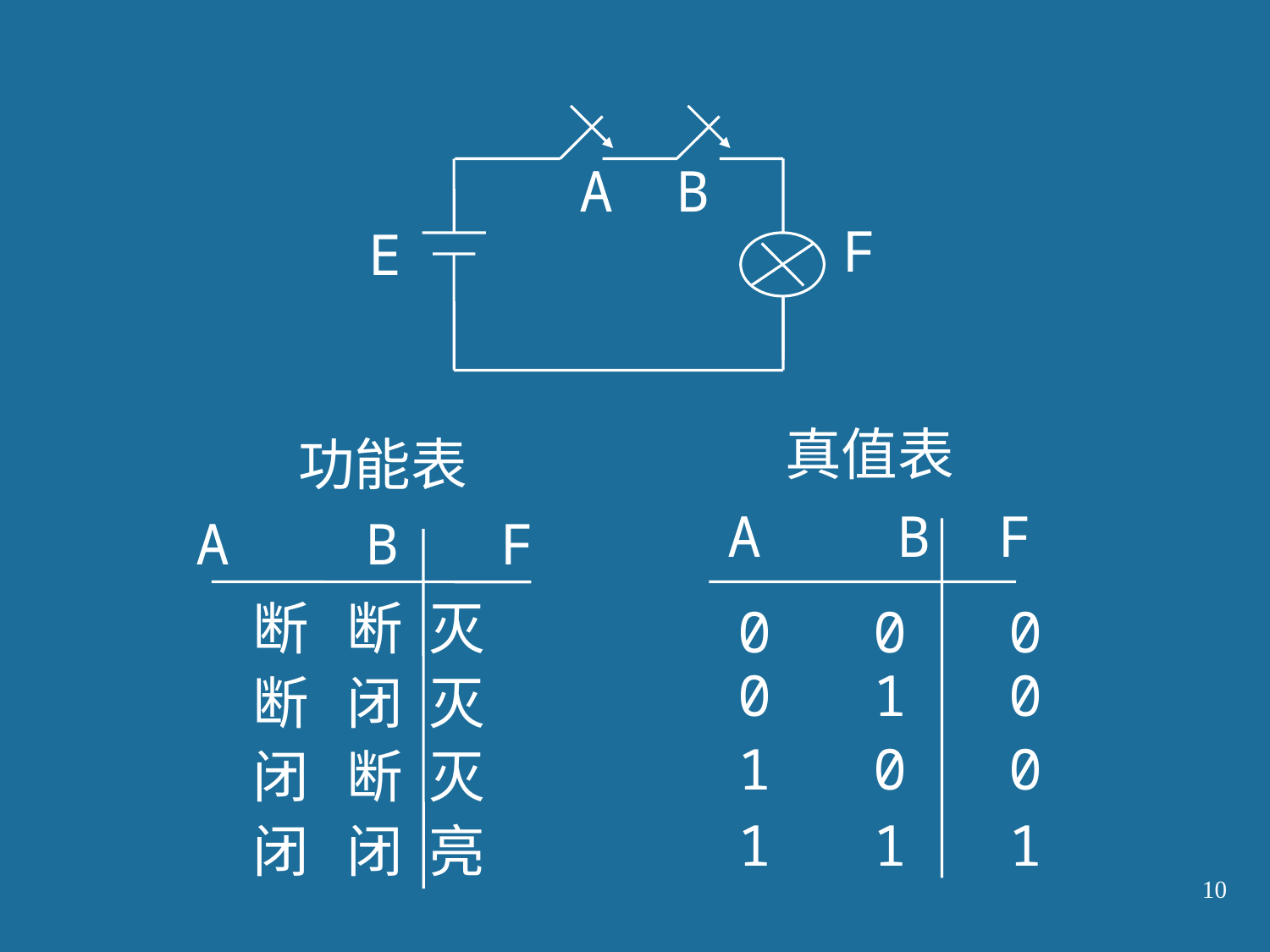

A
B

F
E

真值表
 A    B  F

 0   0   0
 0   1   0
 1   0   0
 1   1   1
功能表
A    B   F

断   断  灭
断   闭  灭
闭   断  灭
闭   闭  亮
10